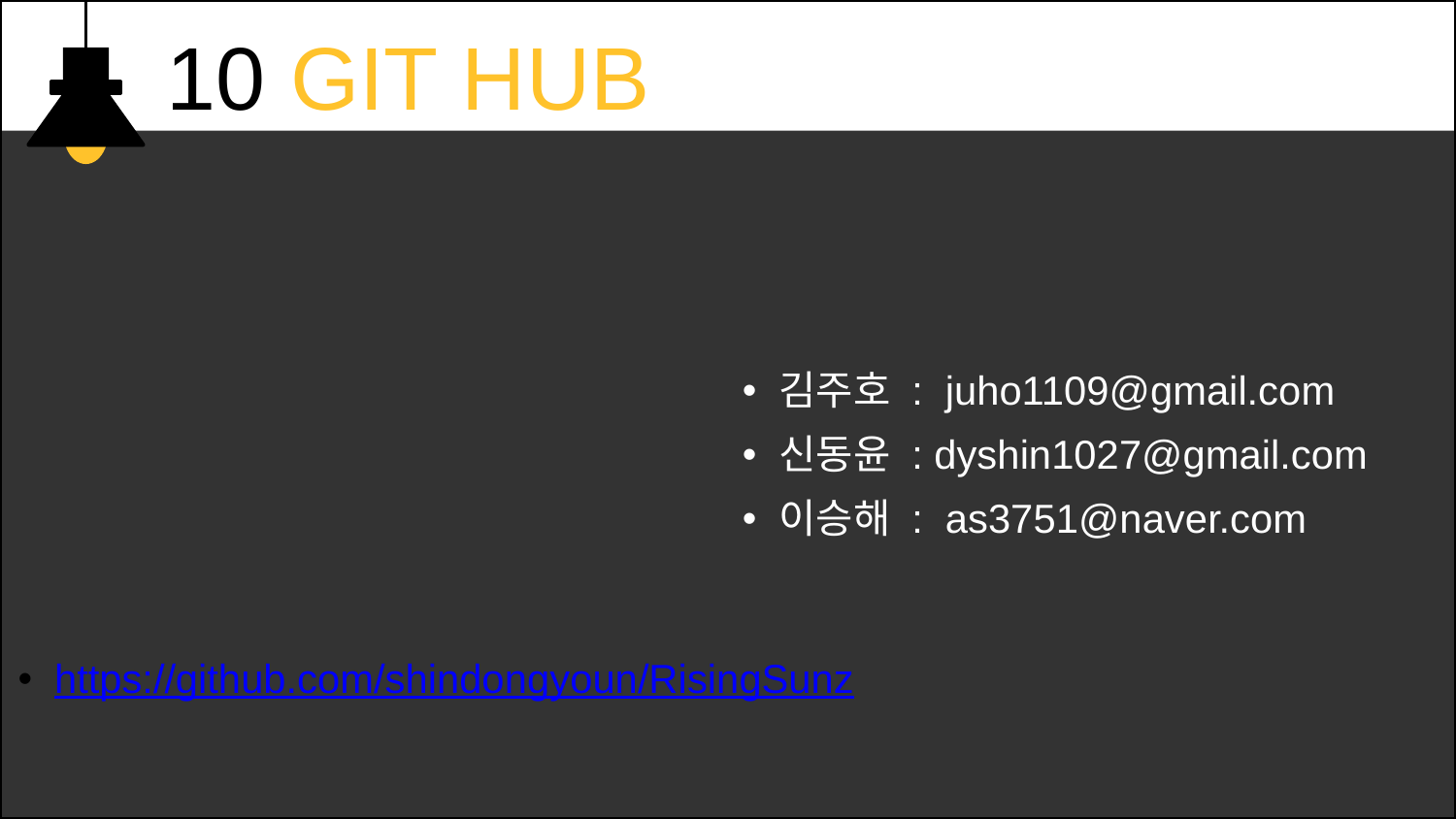

10 GIT HUB

김주호 :  juho1109@gmail.com
신동윤 : dyshin1027@gmail.com
이승해 :  as3751@naver.com
https://github.com/shindongyoun/RisingSunz